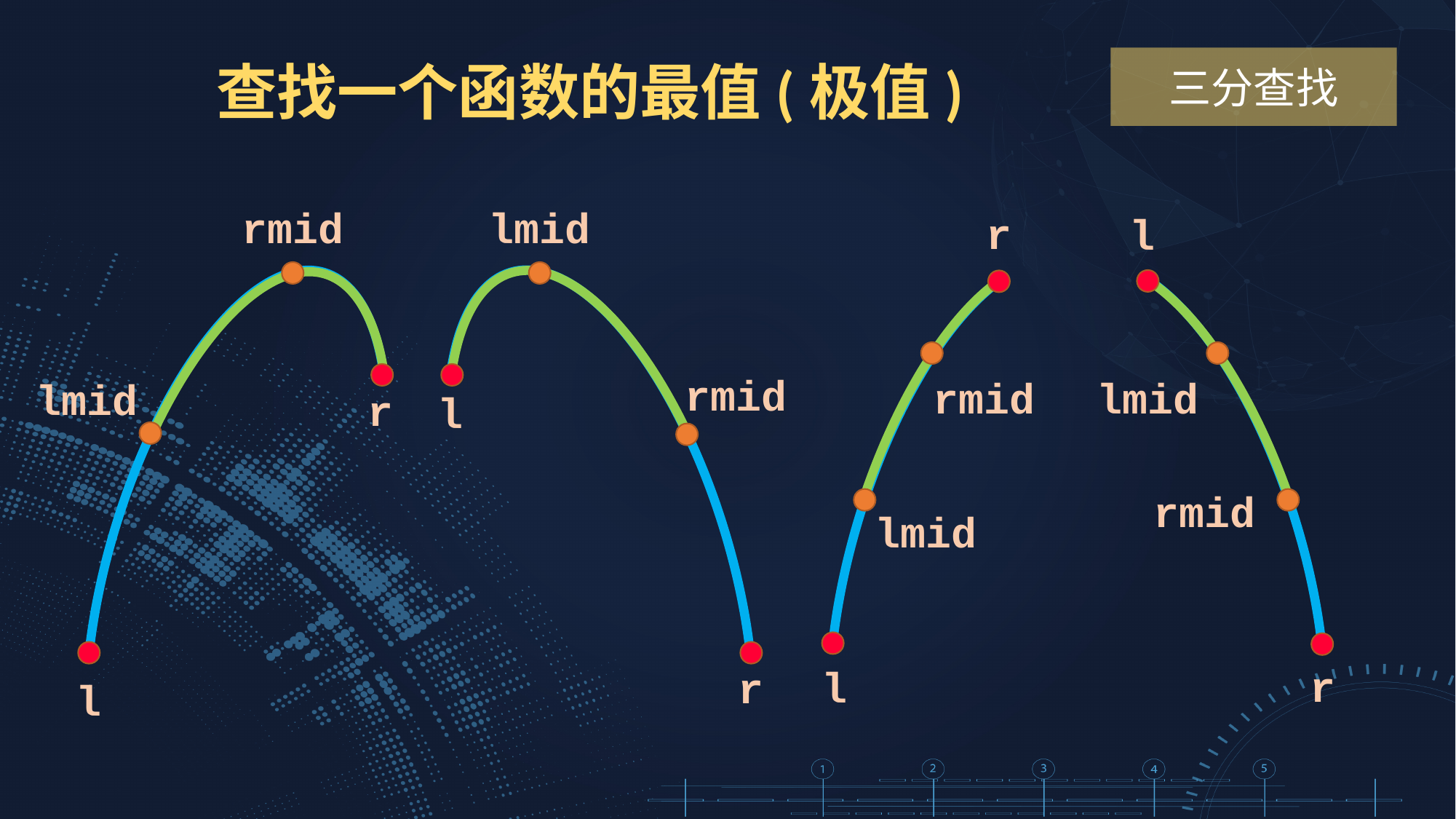

三分查找
查找一个函数的最值(极值)
rmid

lmid
r

l

lmid

rmid

l

r

r

rmid

lmid

l

l

lmid
rmid

r